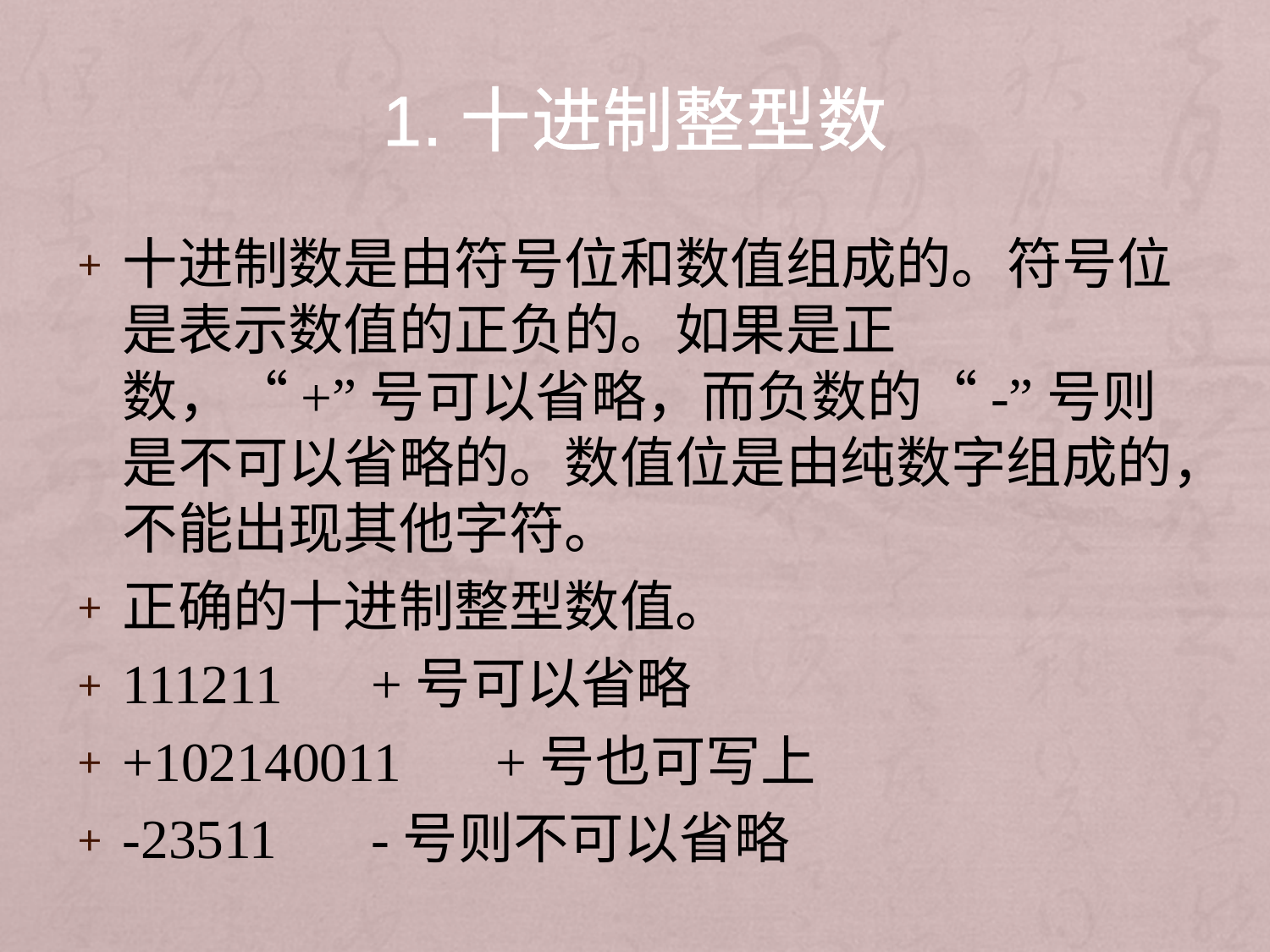

# 1.十进制整型数
十进制数是由符号位和数值组成的。符号位是表示数值的正负的。如果是正数，“+”号可以省略，而负数的“-”号则是不可以省略的。数值位是由纯数字组成的，不能出现其他字符。
正确的十进制整型数值。
111211	+号可以省略
+102140011	+号也可写上
-23511	-号则不可以省略